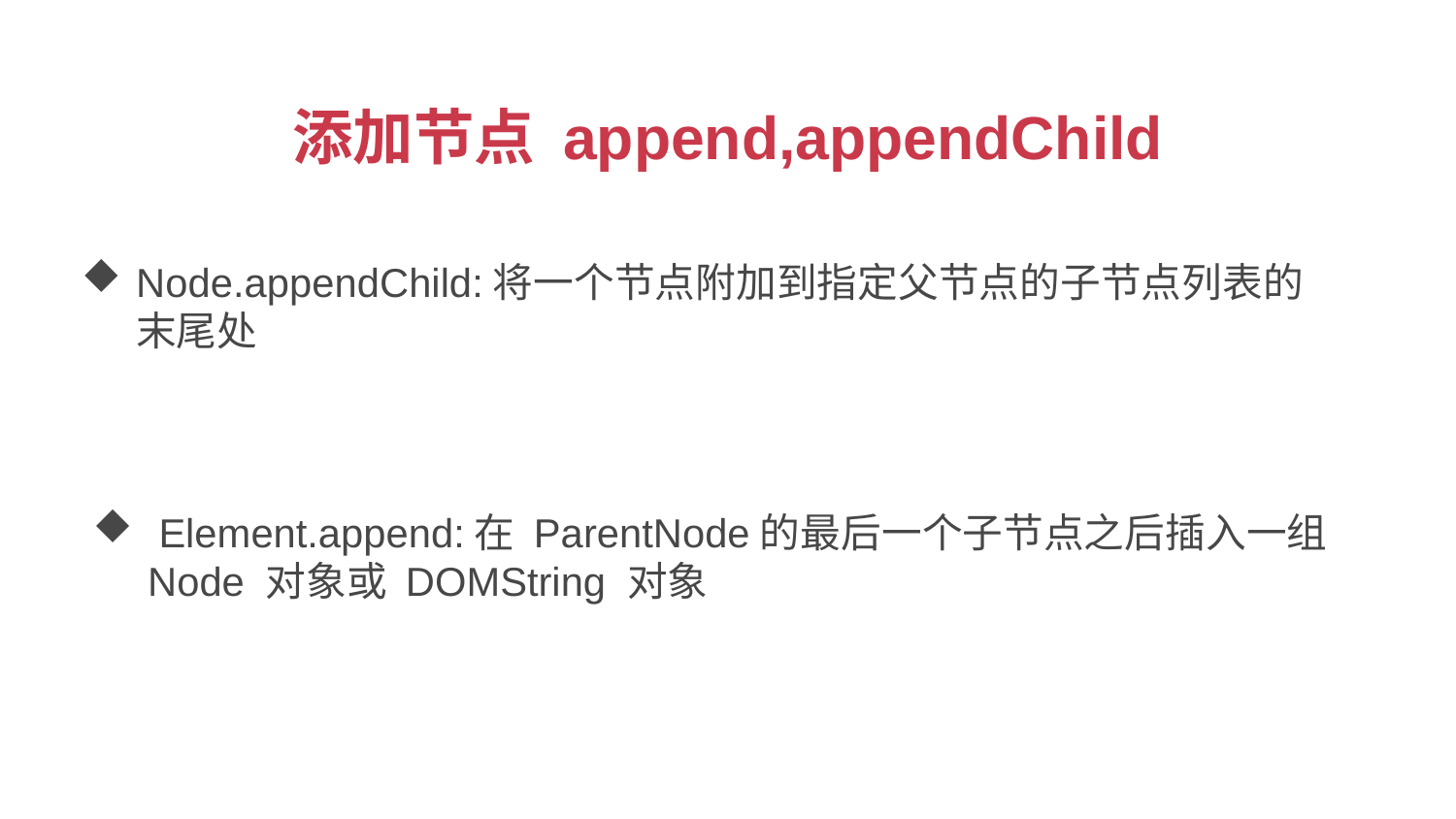

添加节点 append,appendChild
Node.appendChild:将一个节点附加到指定父节点的子节点列表的末尾处
 Element.append:在 ParentNode的最后一个子节点之后插入一组 Node 对象或 DOMString 对象